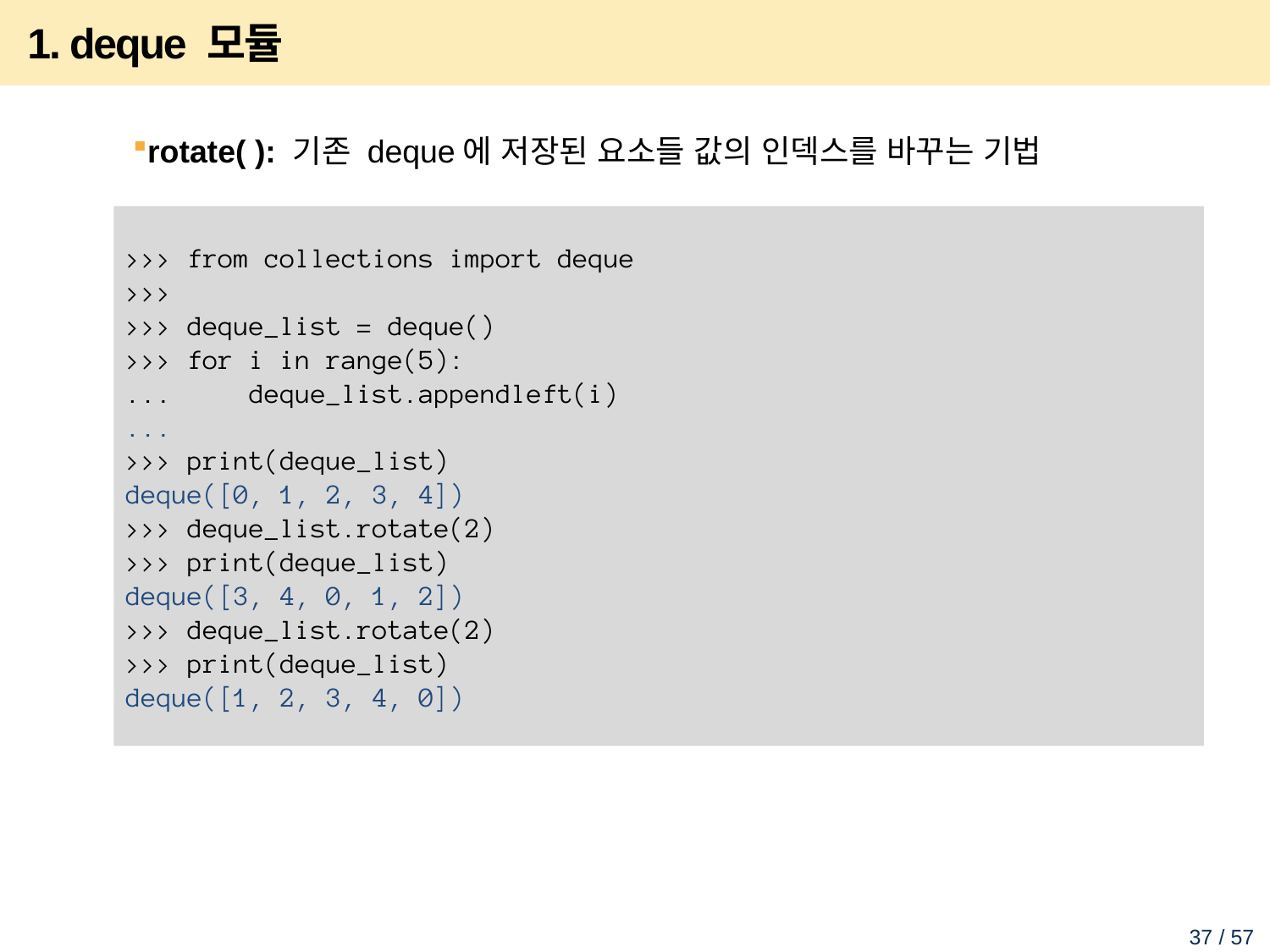

# 1. deque 모듈
rotate( ): 기존 deque에 저장된 요소들 값의 인덱스를 바꾸는 기법
>>> from collections import deque
>>>
>>> deque_list = deque()
>>> for i in range(5):
...     deque_list.appendleft(i)
...
>>> print(deque_list)
deque([0, 1, 2, 3, 4])
>>> deque_list.rotate(2)
>>> print(deque_list)
deque([3, 4, 0, 1, 2])
>>> deque_list.rotate(2)
>>> print(deque_list)
deque([1, 2, 3, 4, 0])